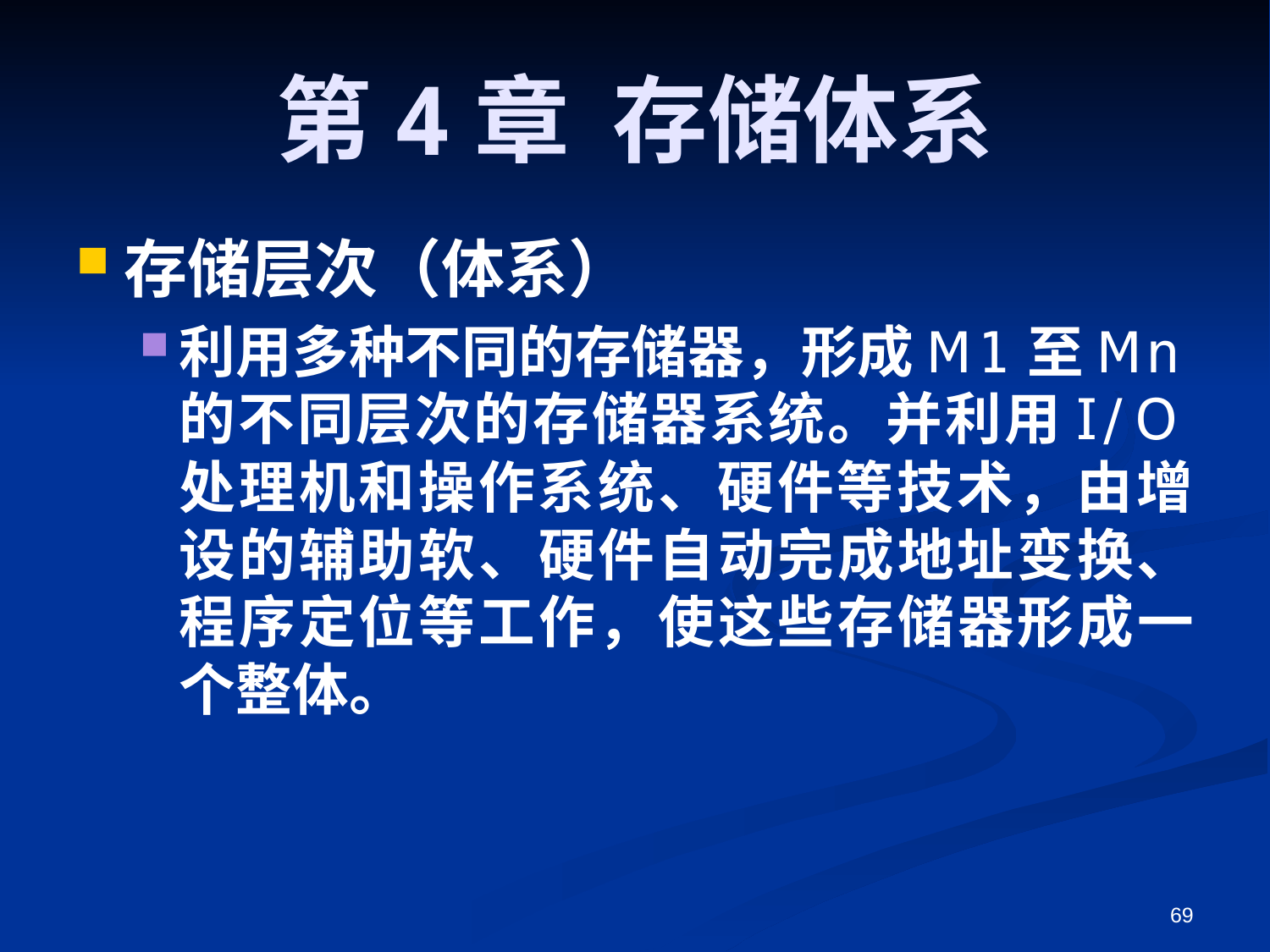

# 第4章  存储体系
存储层次（体系）
利用多种不同的存储器，形成M1至Mn的不同层次的存储器系统。并利用I/O处理机和操作系统、硬件等技术，由增设的辅助软、硬件自动完成地址变换、程序定位等工作，使这些存储器形成一个整体。
69